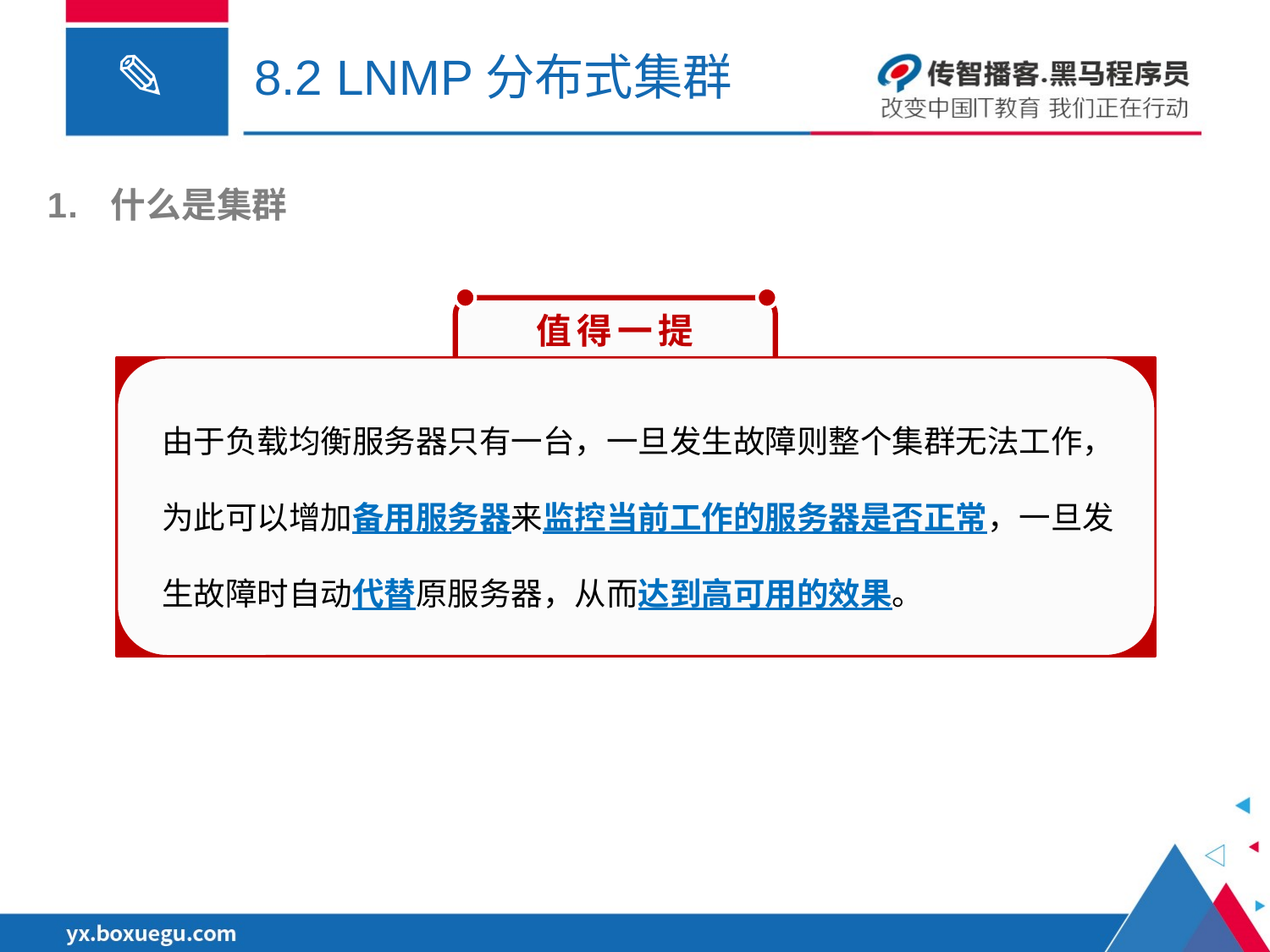

# 8.2 LNMP分布式集群
什么是集群

值得一提

由于负载均衡服务器只有一台，一旦发生故障则整个集群无法工作，为此可以增加备用服务器来监控当前工作的服务器是否正常，一旦发生故障时自动代替原服务器，从而达到高可用的效果。